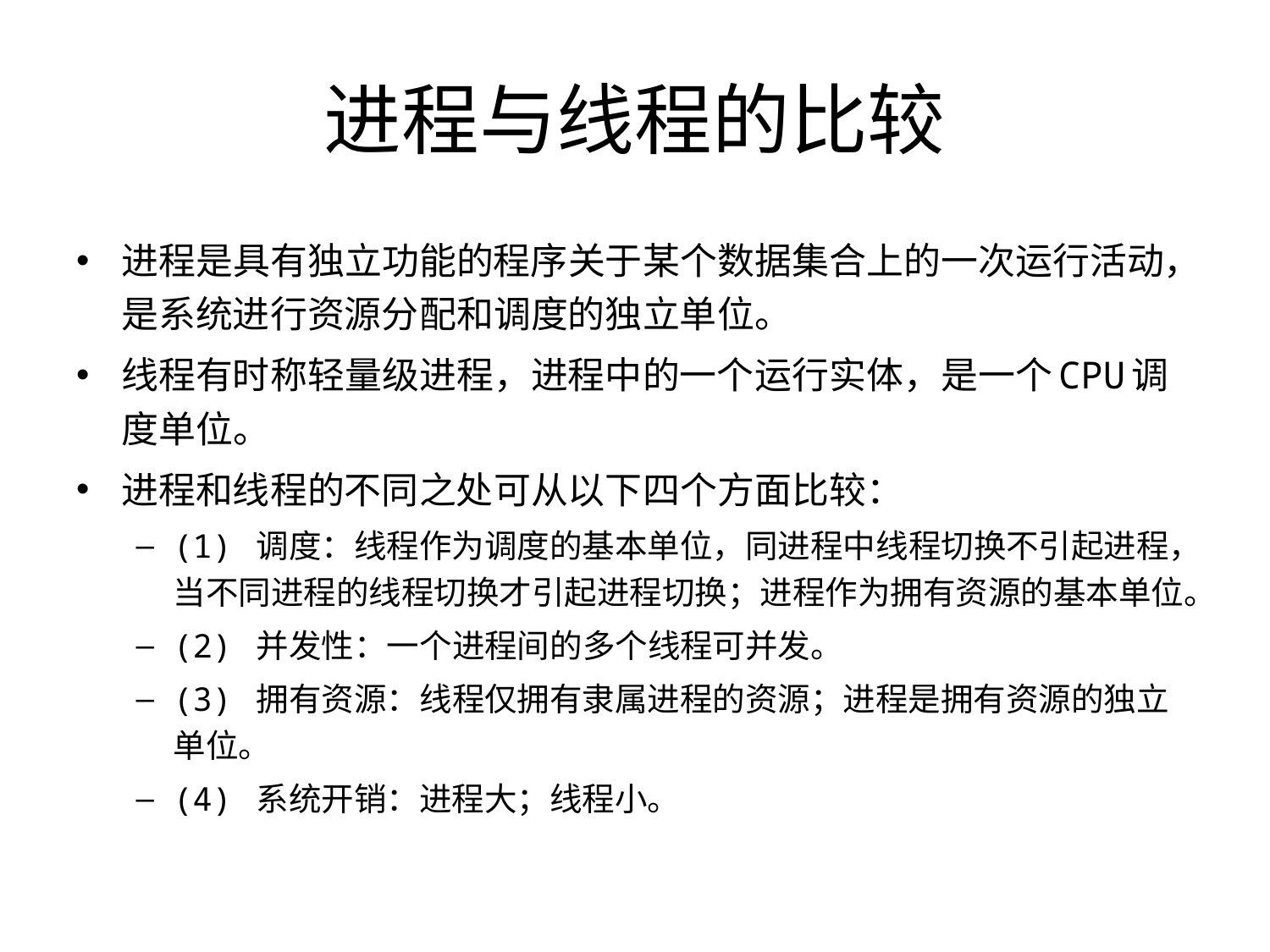

# 进程与线程的比较
进程是具有独立功能的程序关于某个数据集合上的一次运行活动，是系统进行资源分配和调度的独立单位。
线程有时称轻量级进程，进程中的一个运行实体，是一个CPU调度单位。
进程和线程的不同之处可从以下四个方面比较：
(1) 调度：线程作为调度的基本单位，同进程中线程切换不引起进程，当不同进程的线程切换才引起进程切换；进程作为拥有资源的基本单位。
(2) 并发性：一个进程间的多个线程可并发。
(3) 拥有资源：线程仅拥有隶属进程的资源；进程是拥有资源的独立单位。
(4) 系统开销：进程大；线程小。